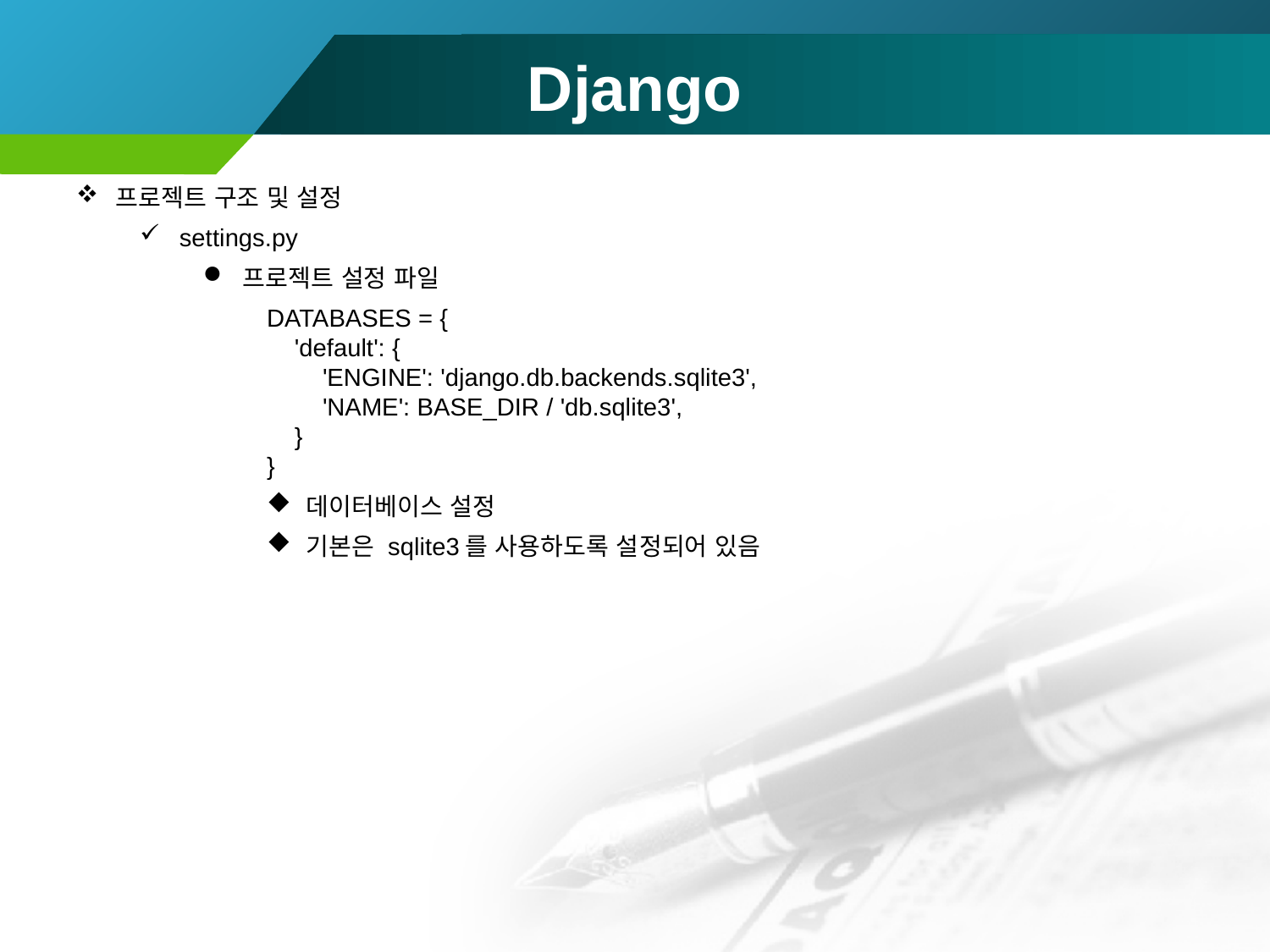

# Django
프로젝트 구조 및 설정
settings.py
프로젝트 설정 파일
DATABASES = {
    'default': {
        'ENGINE': 'django.db.backends.sqlite3',
        'NAME': BASE_DIR / 'db.sqlite3',
    }
}
데이터베이스 설정
기본은 sqlite3를 사용하도록 설정되어 있음